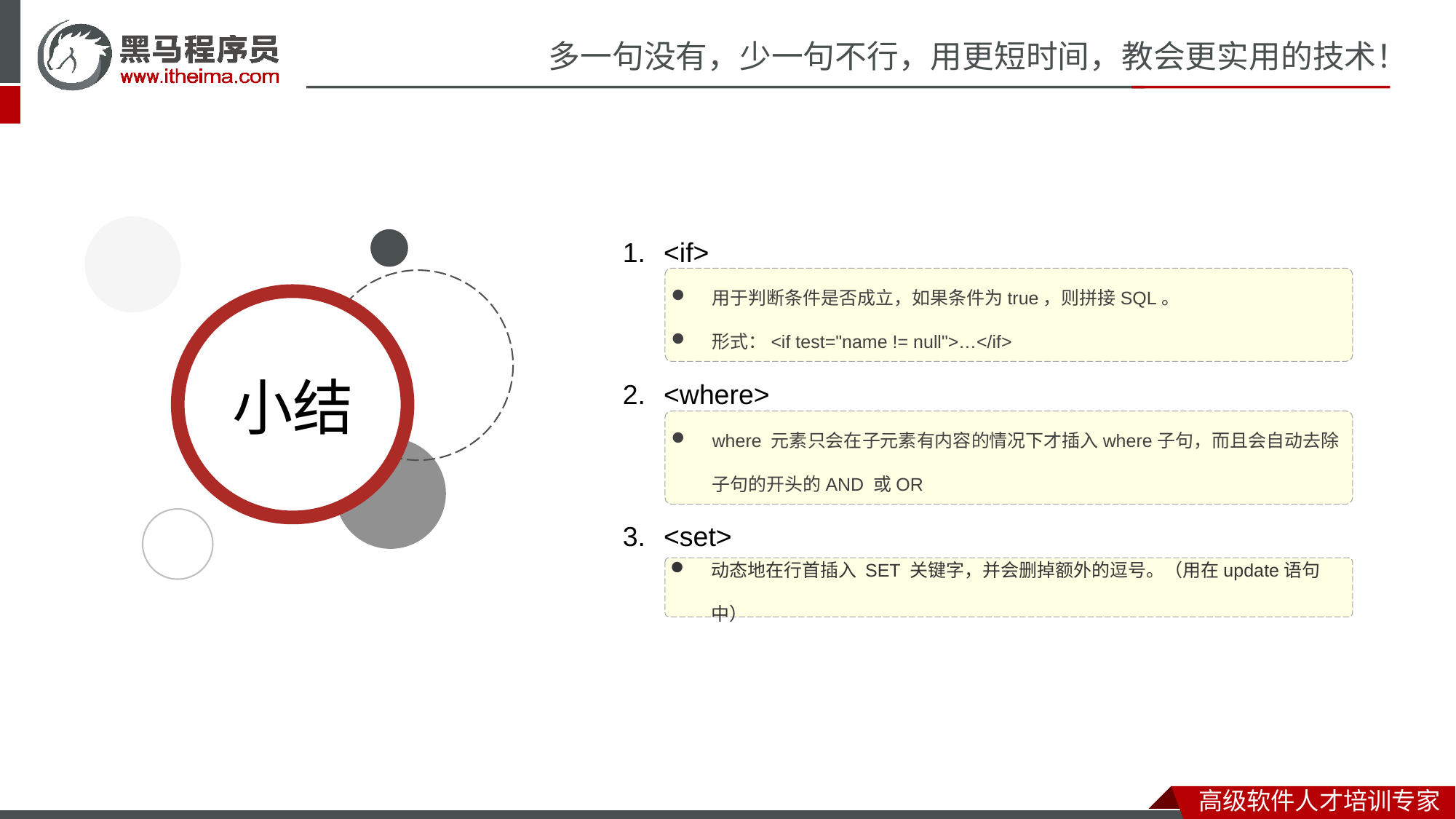

<if>

<where>

<set>
用于判断条件是否成立，如果条件为true，则拼接SQL。
形式：<if test="name != null">…</if>
where 元素只会在子元素有内容的情况下才插入where子句，而且会自动去除子句的开头的AND 或OR
动态地在行首插入 SET 关键字，并会删掉额外的逗号。（用在update语句中）